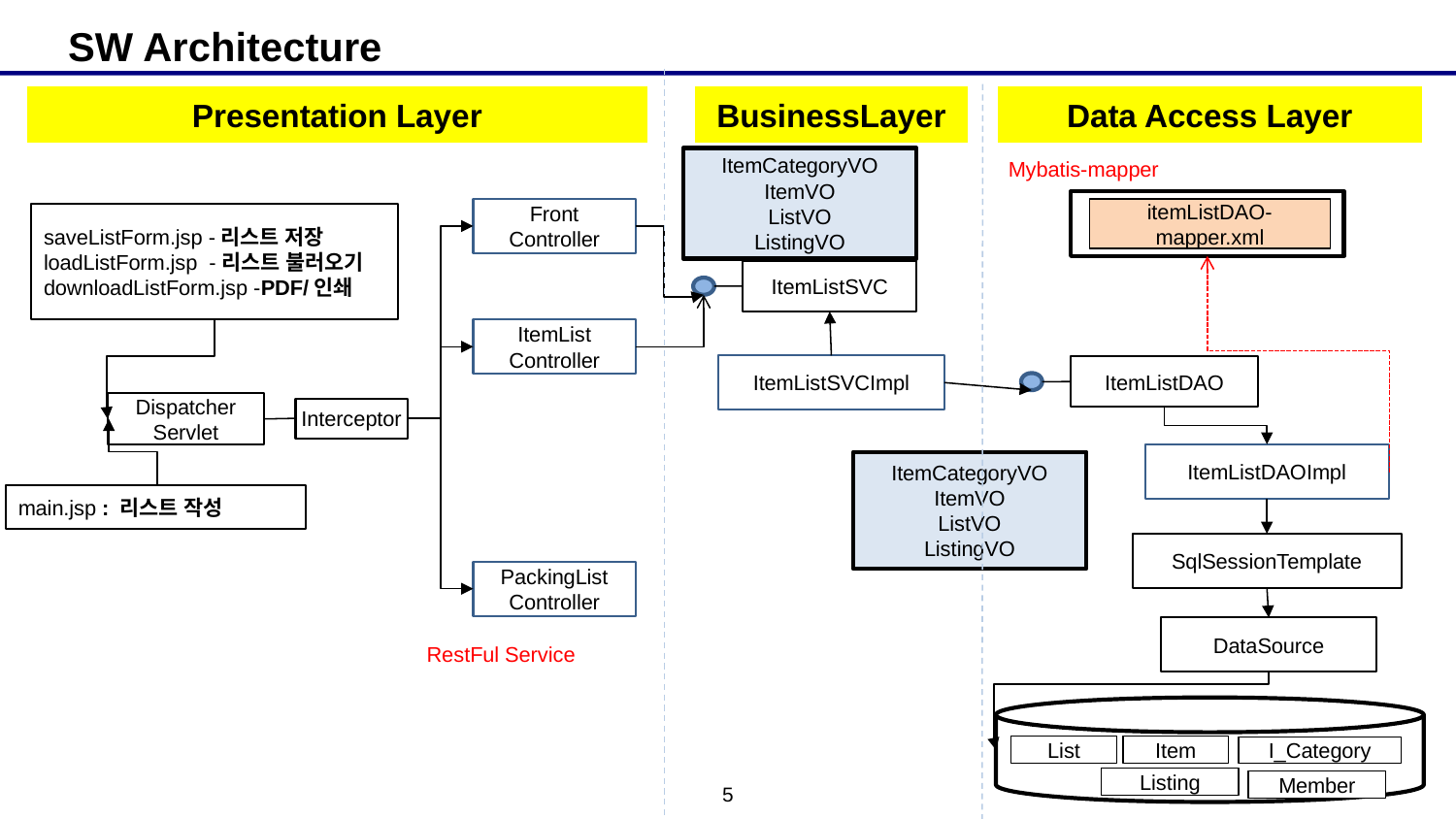

Presentation Layer
BusinessLayer
Data Access Layer
ItemCategoryVO
ItemVO
ListVO
ListingVO
Mybatis-mapper

Front
Controller
itemListDAO-mapper.xml
saveListForm.jsp -리스트 저장
loadListForm.jsp  -리스트 불러오기
downloadListForm.jsp -PDF/인쇄
ItemListSVC

ItemList
Controller
ItemListSVCImpl
ItemListDAO

Dispatcher Servlet
Interceptor
ItemListDAOImpl
ItemCategoryVO
ItemVO
ListVO
ListingVO
main.jsp : 리스트 작성
SqlSessionTemplate
PackingList
Controller
DataSource
RestFul Service

Item
List
I_Category
Listing
Member